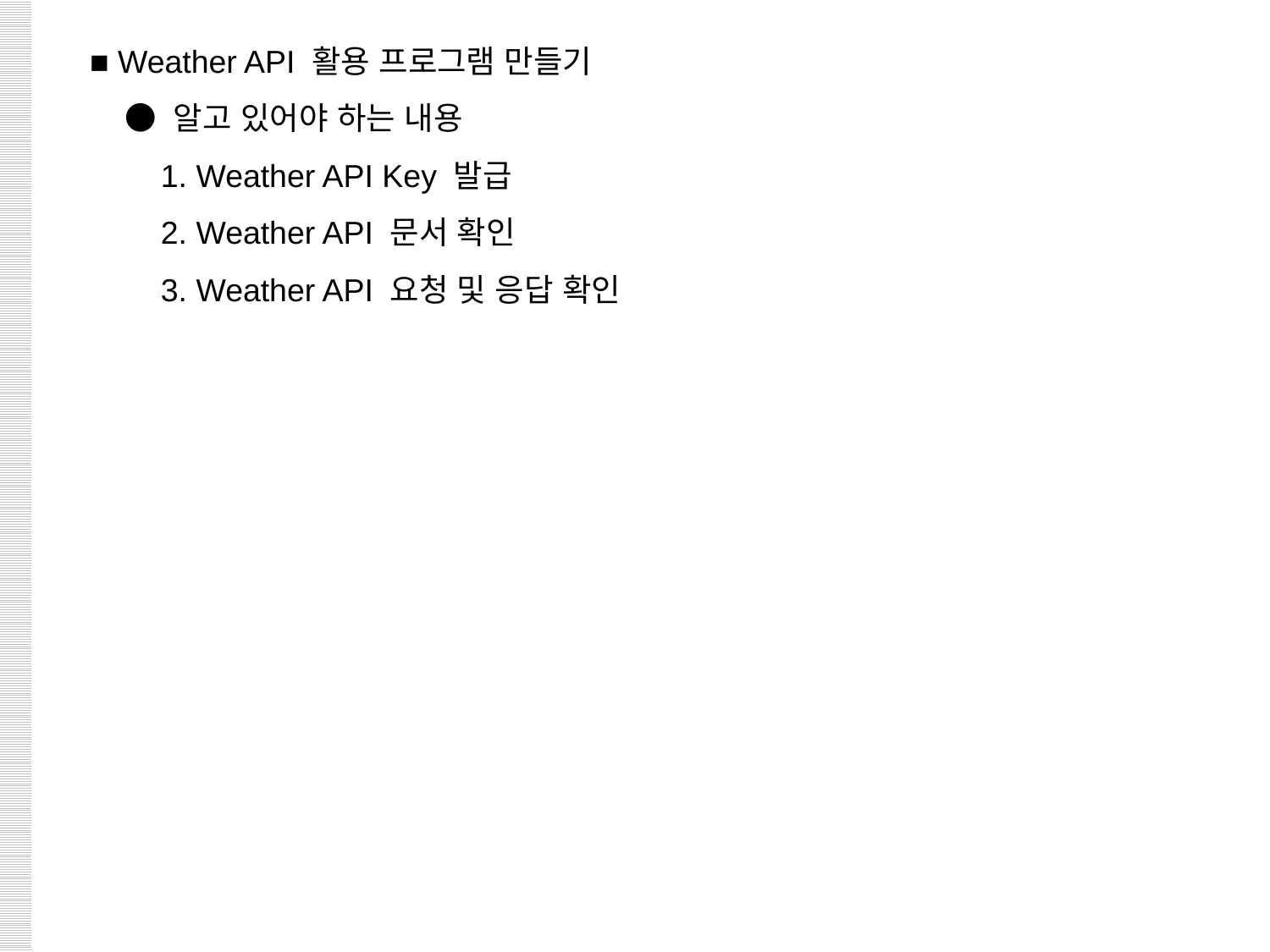

■ Weather API 활용 프로그램 만들기
    ● 알고 있어야 하는 내용
        1. Weather API Key 발급
        2. Weather API 문서 확인
        3. Weather API 요청 및 응답 확인